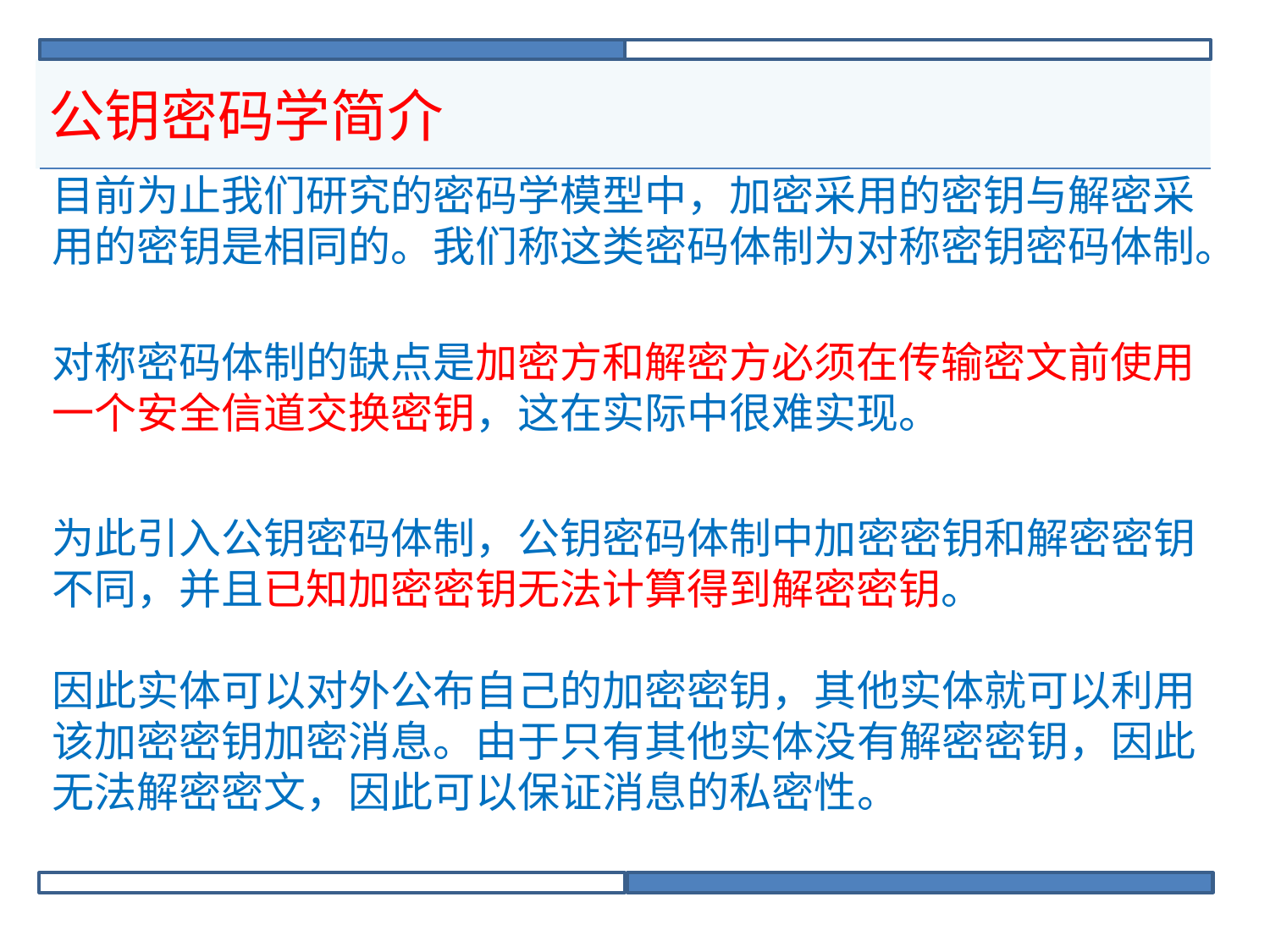

# 公钥密码学简介
目前为止我们研究的密码学模型中，加密采用的密钥与解密采用的密钥是相同的。我们称这类密码体制为对称密钥密码体制。

对称密码体制的缺点是加密方和解密方必须在传输密文前使用一个安全信道交换密钥，这在实际中很难实现。
为此引入公钥密码体制，公钥密码体制中加密密钥和解密密钥不同，并且已知加密密钥无法计算得到解密密钥。

因此实体可以对外公布自己的加密密钥，其他实体就可以利用该加密密钥加密消息。由于只有其他实体没有解密密钥，因此无法解密密文，因此可以保证消息的私密性。